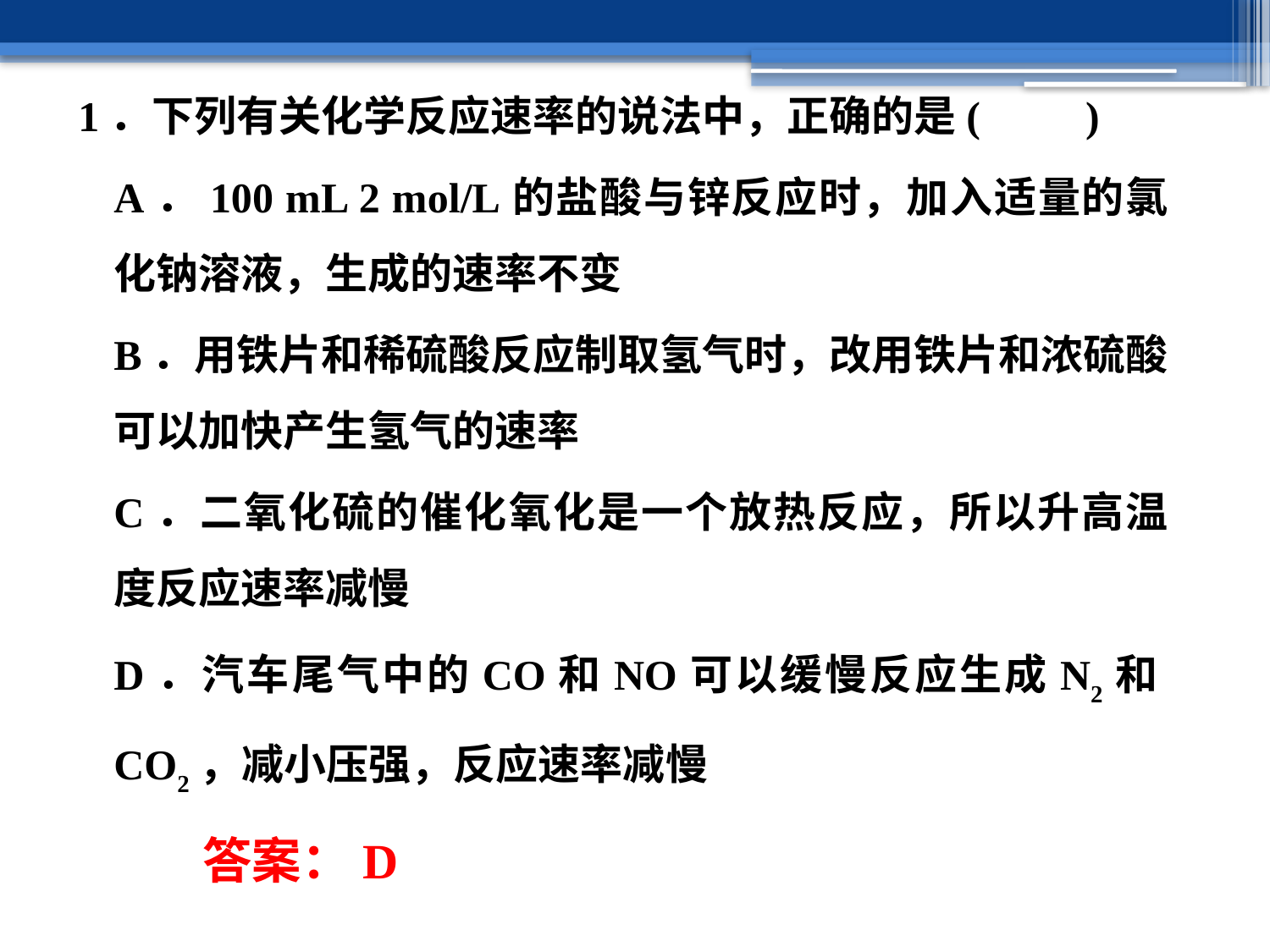

1．下列有关化学反应速率的说法中，正确的是(　　)
	A．100 mL 2 mol/L的盐酸与锌反应时，加入适量的氯化钠溶液，生成的速率不变
	B．用铁片和稀硫酸反应制取氢气时，改用铁片和浓硫酸可以加快产生氢气的速率
	C．二氧化硫的催化氧化是一个放热反应，所以升高温度反应速率减慢
	D．汽车尾气中的CO和NO可以缓慢反应生成N2和CO2，减小压强，反应速率减慢
答案：D